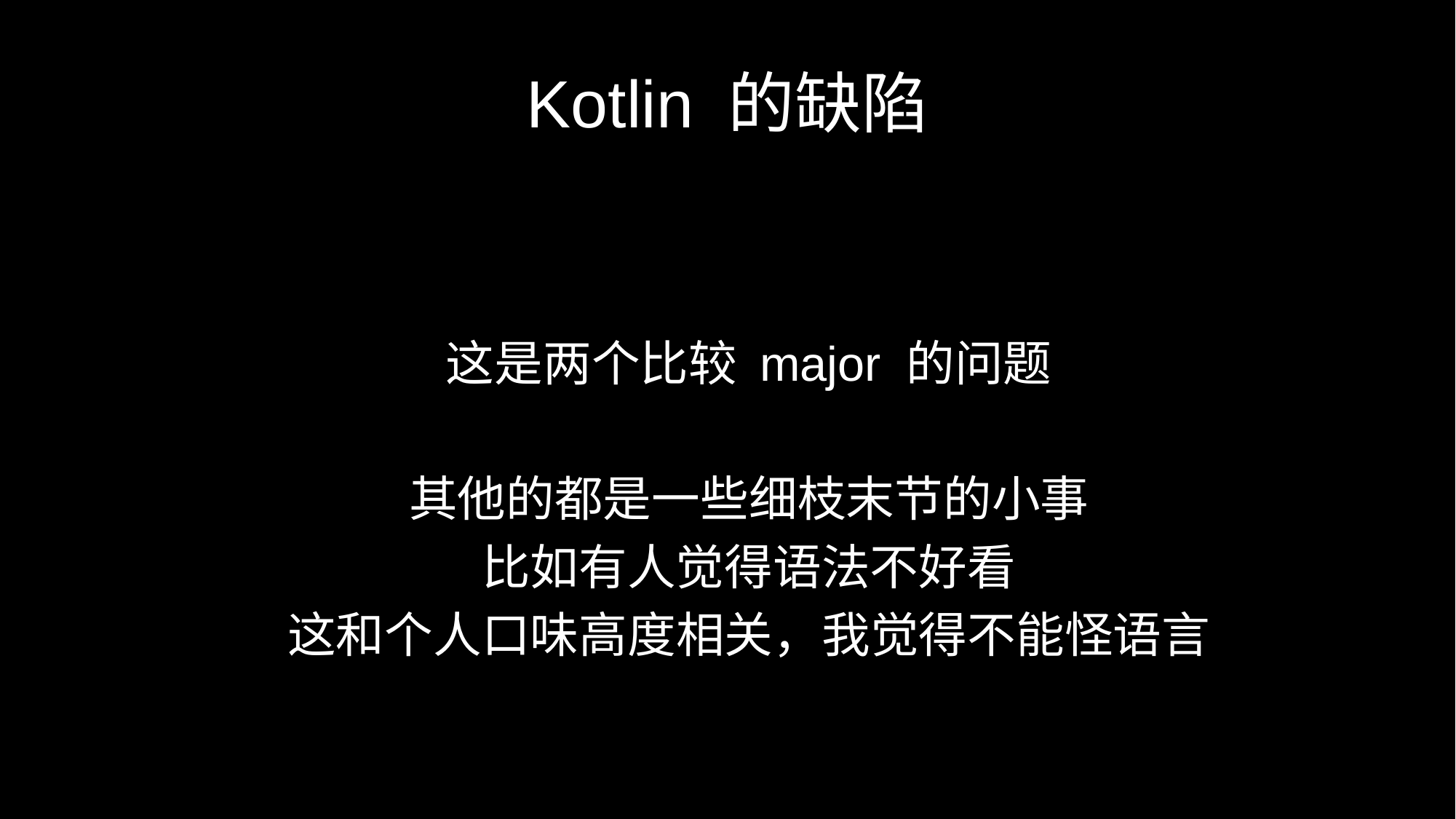

# Kotlin 的缺陷
这是两个比较 major 的问题

其他的都是一些细枝末节的小事
比如有人觉得语法不好看
这和个人口味高度相关，我觉得不能怪语言